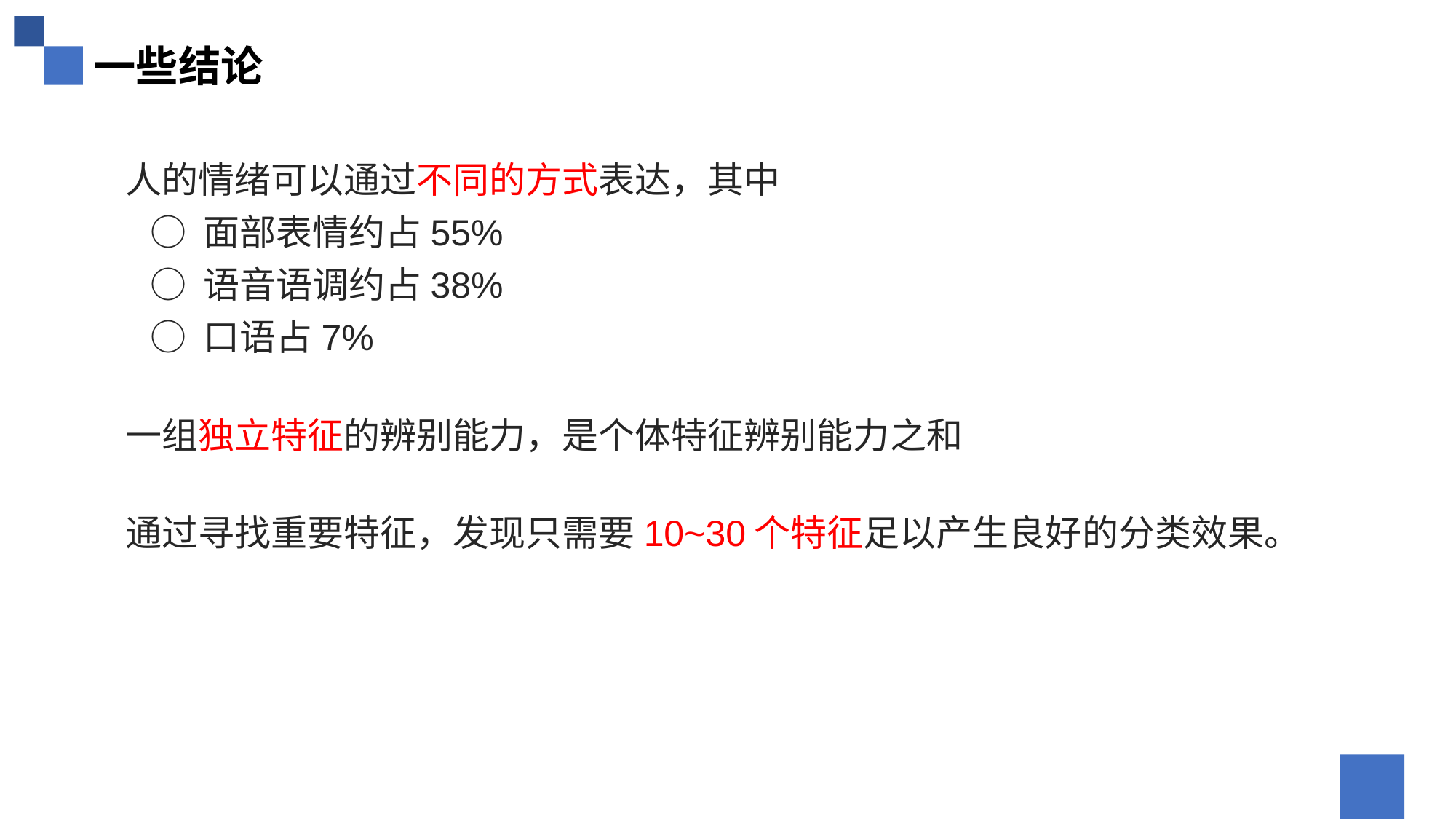

一些结论
人的情绪可以通过不同的方式表达，其中
   ○ 面部表情约占55%
   ○ 语音语调约占38%
   ○ 口语占7%
一组独立特征的辨别能力，是个体特征辨别能力之和
通过寻找重要特征，发现只需要10~30个特征足以产生良好的分类效果。